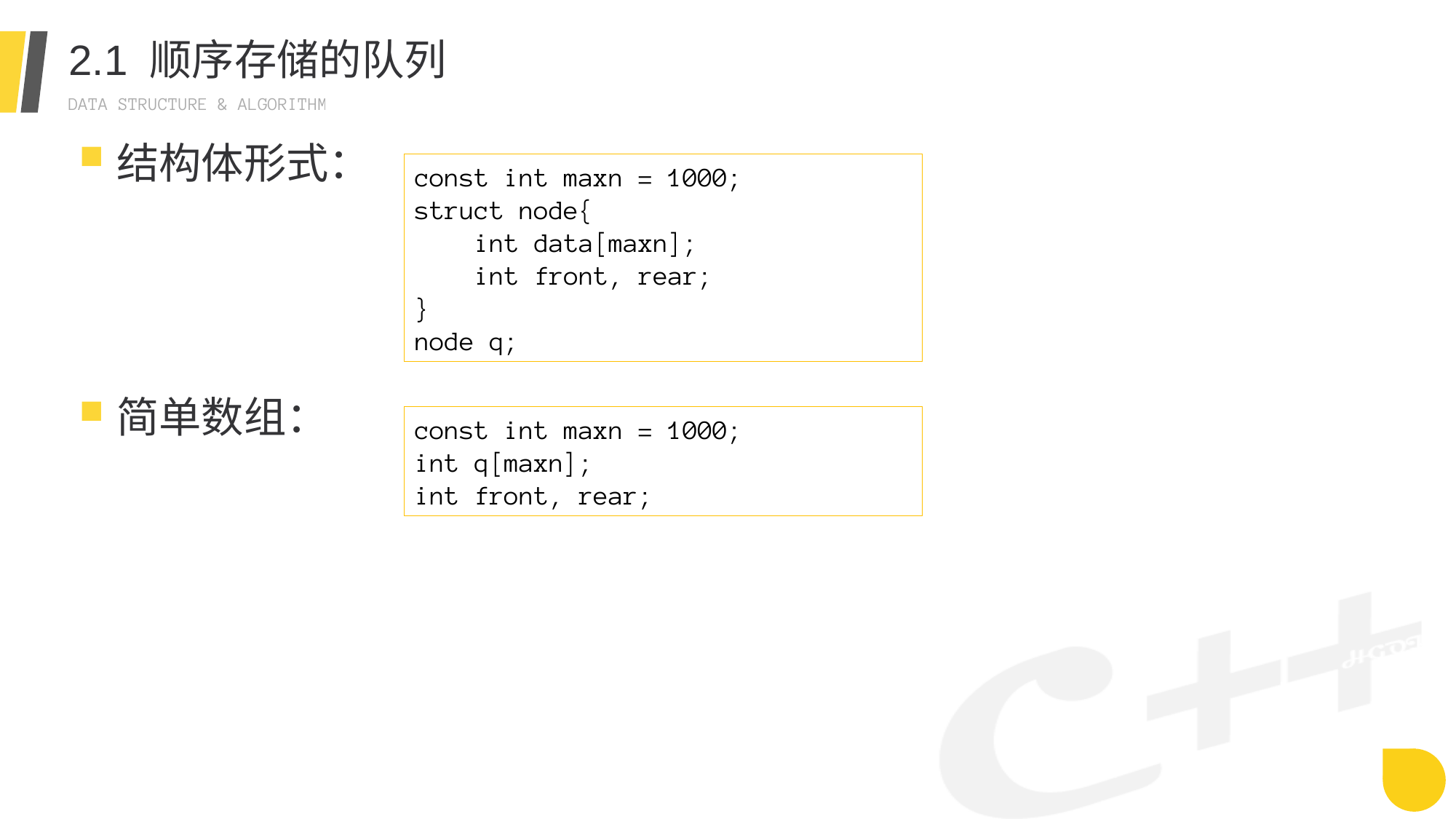

# 2.1 顺序存储的队列
结构体形式：

简单数组：
const int maxn = 1000;
struct node{
    int data[maxn];
    int front, rear;
}
node q;
const int maxn = 1000;
int q[maxn];
int front, rear;